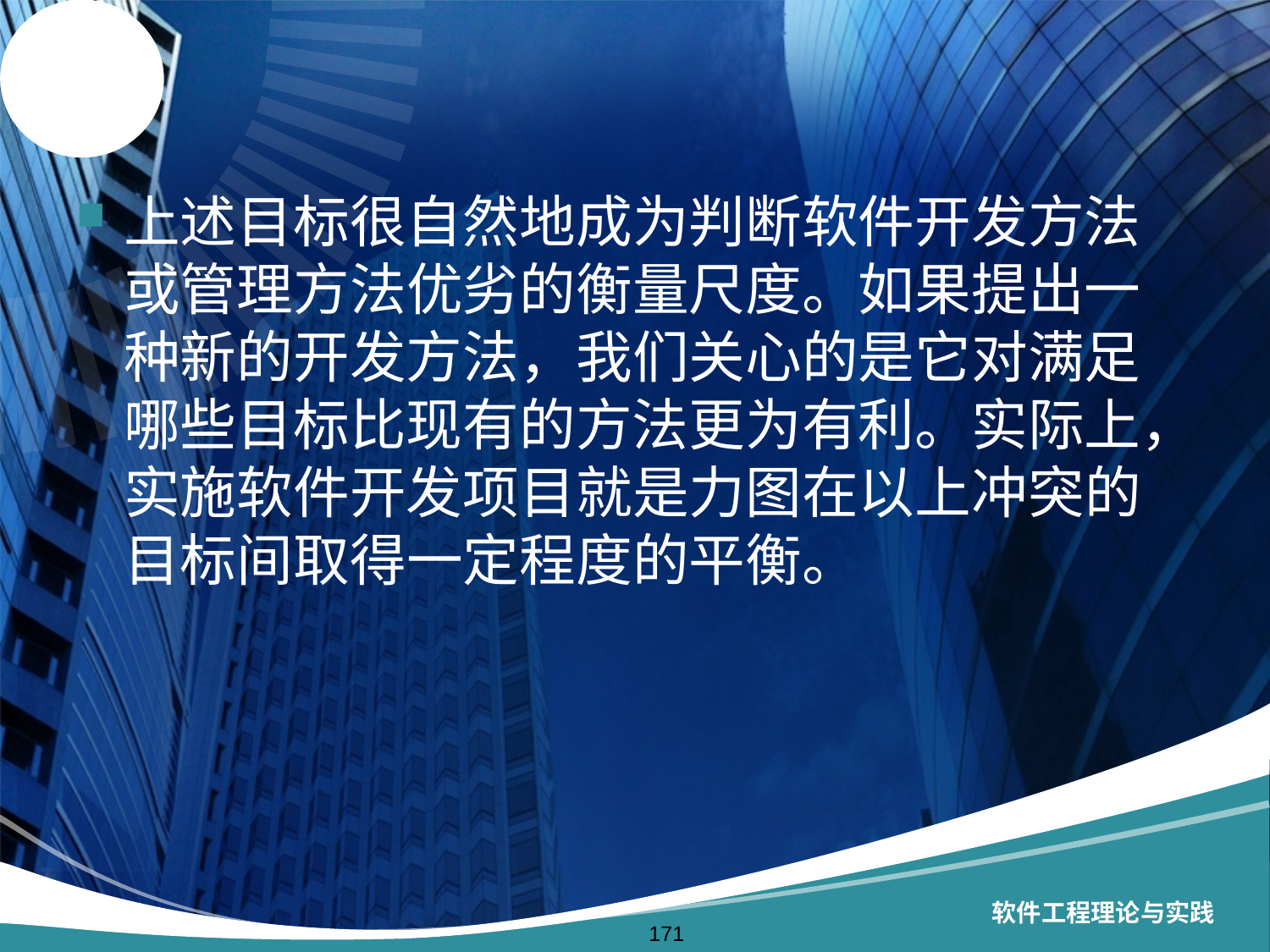

#
上述目标很自然地成为判断软件开发方法或管理方法优劣的衡量尺度。如果提出一种新的开发方法，我们关心的是它对满足哪些目标比现有的方法更为有利。实际上，实施软件开发项目就是力图在以上冲突的目标间取得一定程度的平衡。
软件工程理论与实践
171